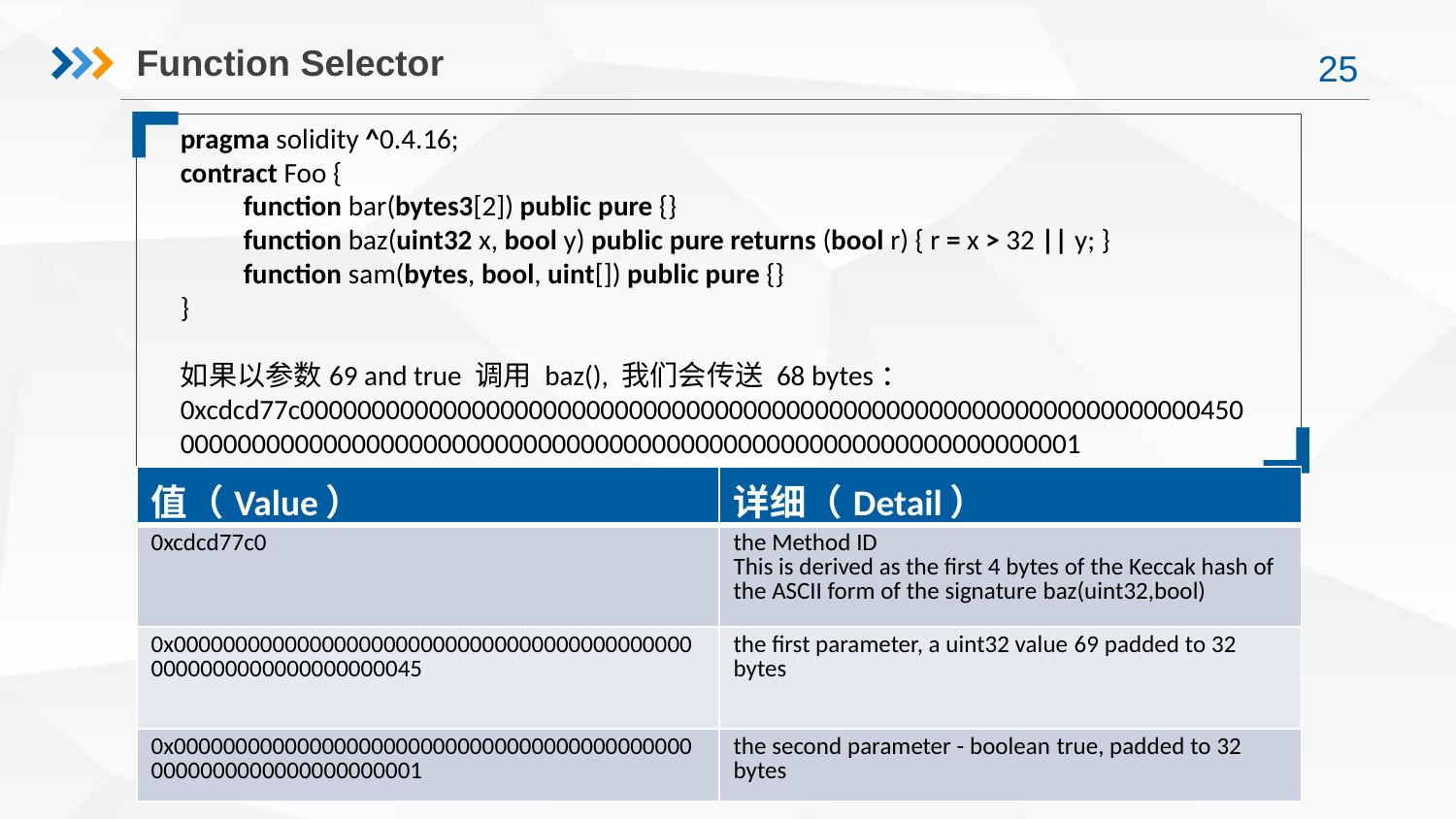

Function Selector

pragma solidity ^0.4.16;
contract Foo {
          function bar(bytes3[2]) public pure {}
          function baz(uint32 x, bool y) public pure returns (bool r) { r = x > 32 || y; }
          function sam(bytes, bool, uint[]) public pure {}
}

如果以参数69 and true 调用 baz(), 我们会传送 68 bytes：
0xcdcd77c000000000000000000000000000000000000000000000000000000000000000450000000000000000000000000000000000000000000000000000000000000001

| 值（Value） | 详细（Detail） |
| --- | --- |
| 0xcdcd77c0 | the Method ID This is derived as the first 4 bytes of the Keccak hash of the ASCII form of the signature baz(uint32,bool) |
| 0x0000000000000000000000000000000000000000000000000000000000000045 | the first parameter, a uint32 value 69 padded to 32 bytes |
| 0x0000000000000000000000000000000000000000000000000000000000000001 | the second parameter - boolean true, padded to 32 bytes |